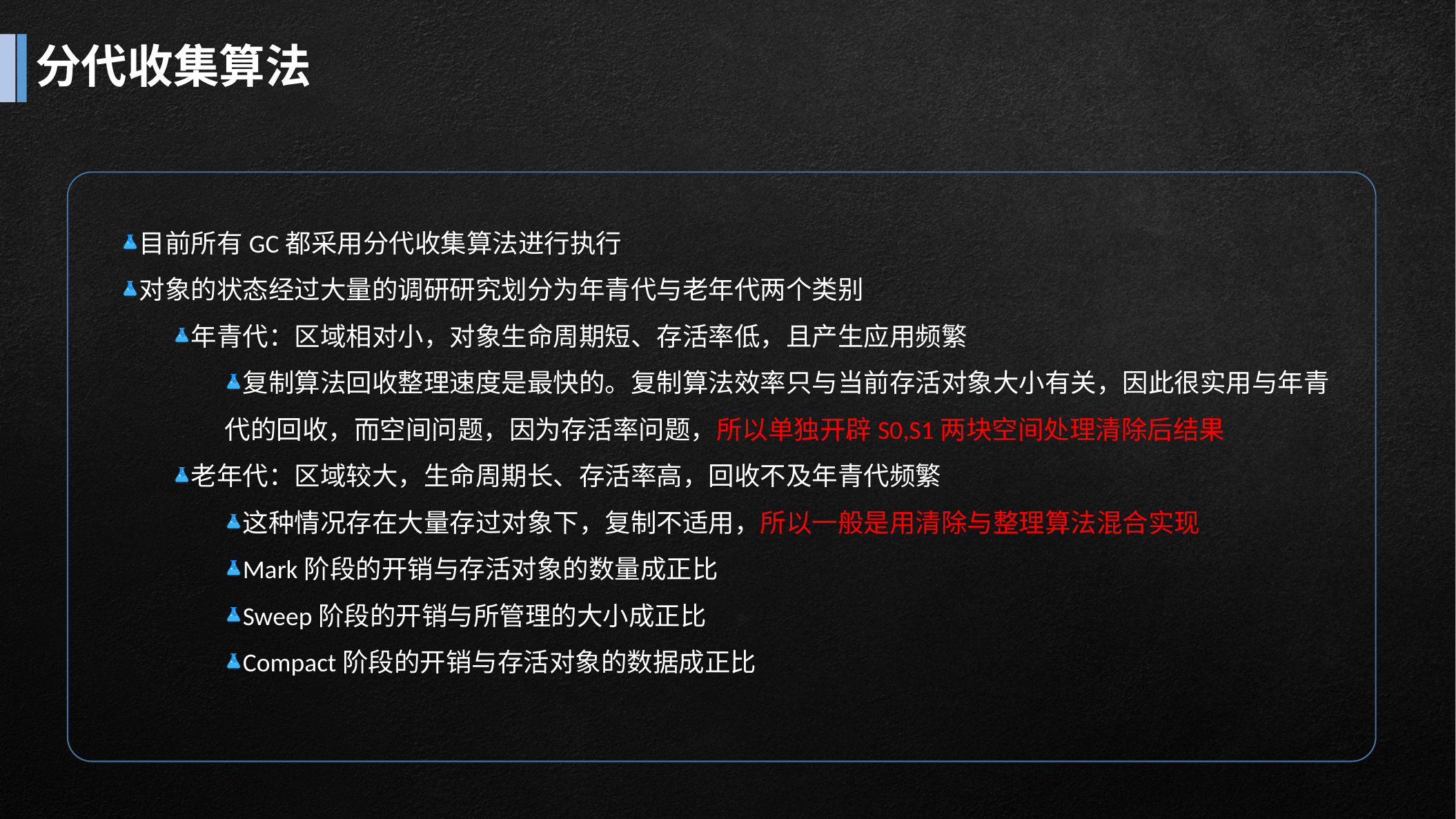

# 分代收集算法

目前所有GC都采用分代收集算法进行执行
对象的状态经过大量的调研研究划分为年青代与老年代两个类别
年青代：区域相对小，对象生命周期短、存活率低，且产生应用频繁
复制算法回收整理速度是最快的。复制算法效率只与当前存活对象大小有关，因此很实用与年青代的回收，而空间问题，因为存活率问题，所以单独开辟S0,S1两块空间处理清除后结果
老年代：区域较大，生命周期长、存活率高，回收不及年青代频繁
这种情况存在大量存过对象下，复制不适用，所以一般是用清除与整理算法混合实现
Mark阶段的开销与存活对象的数量成正比
Sweep阶段的开销与所管理的大小成正比
Compact阶段的开销与存活对象的数据成正比